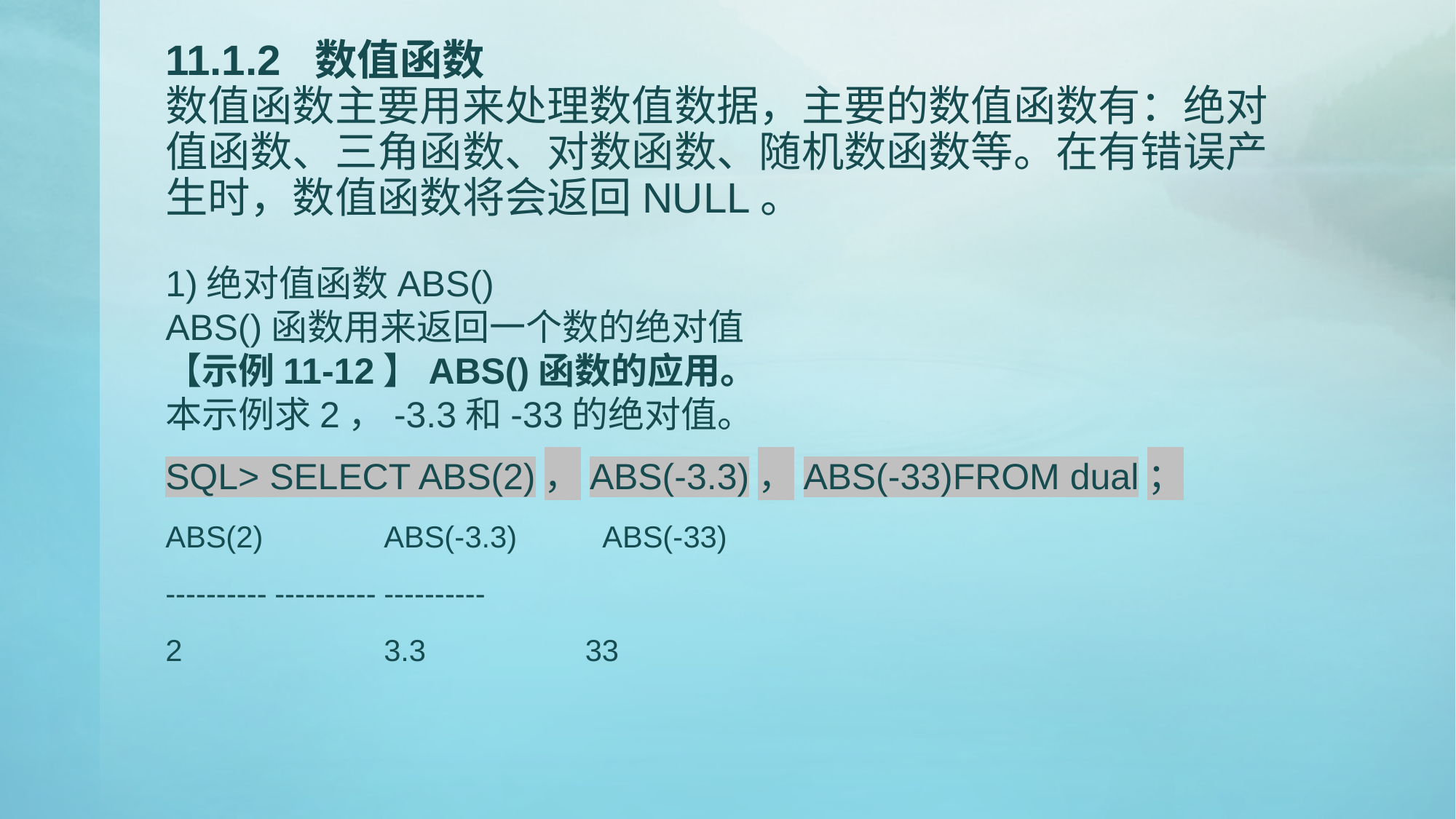

# 11.1.2  数值函数 数值函数主要用来处理数值数据，主要的数值函数有：绝对值函数、三角函数、对数函数、随机数函数等。在有错误产生时，数值函数将会返回NULL。
1)绝对值函数ABS()
ABS()函数用来返回一个数的绝对值
【示例11-12】ABS()函数的应用。
本示例求2，-3.3和-33的绝对值。
SQL> SELECT ABS(2)，ABS(-3.3)，ABS(-33)FROM dual；
ABS(2)		ABS(-3.3)	ABS(-33)
----------	----------	----------
2		3.3	           33